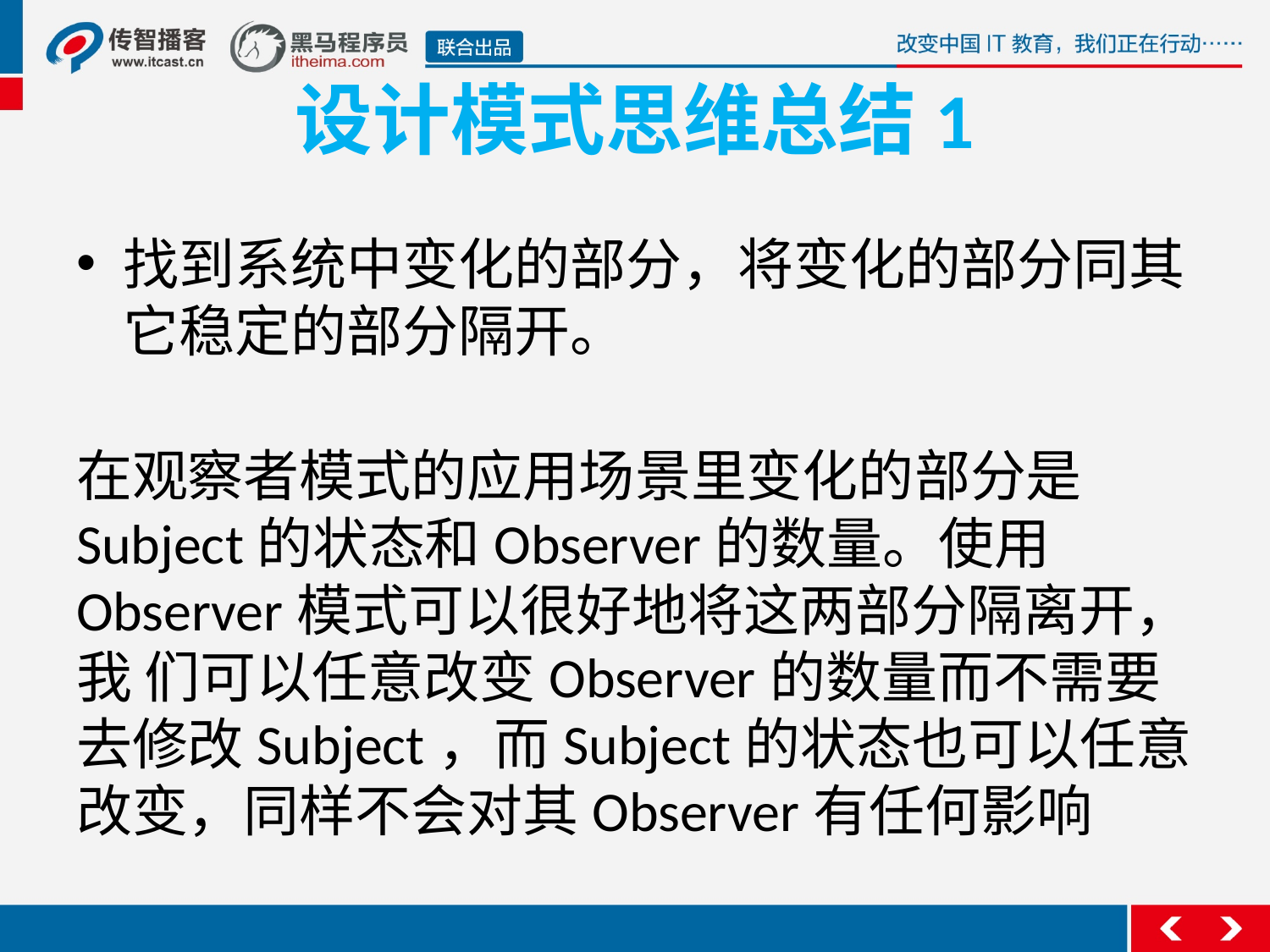

# 设计模式思维总结1
找到系统中变化的部分，将变化的部分同其它稳定的部分隔开。
在观察者模式的应用场景里变化的部分是Subject的状态和Observer的数量。使用Observer模式可以很好地将这两部分隔离开，我 们可以任意改变Observer的数量而不需要去修改Subject，而Subject的状态也可以任意改变，同样不会对其Observer有任何影响